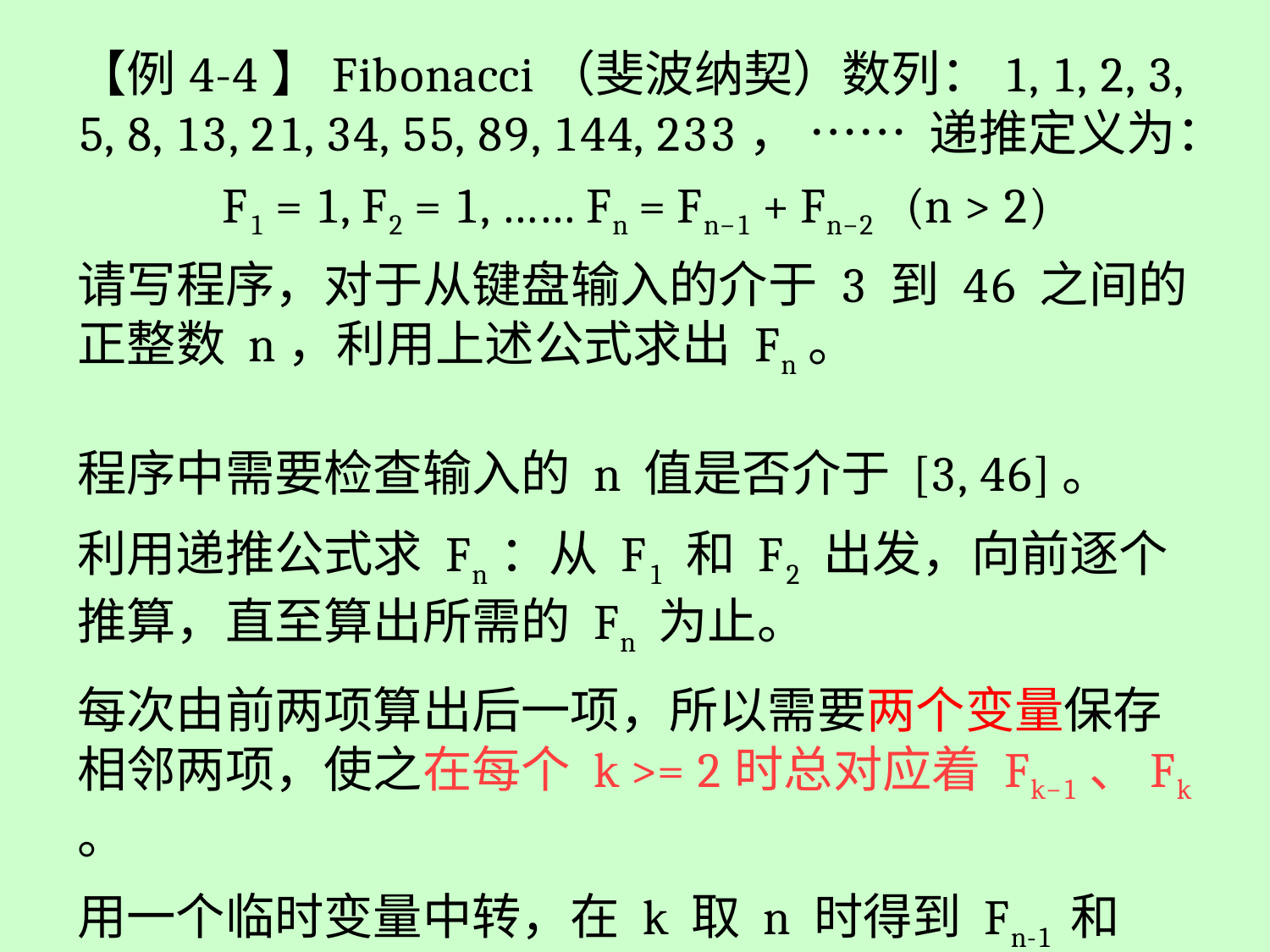

【例4-4】Fibonacci（斐波纳契）数列：1, 1, 2, 3, 5, 8, 13, 21, 34, 55, 89, 144, 233， ……  递推定义为：
F1 = 1, F2 = 1, …… Fn = Fn−1 + Fn−2   (n > 2)
请写程序，对于从键盘输入的介于 3 到 46 之间的正整数 n，利用上述公式求出 Fn。
程序中需要检查输入的 n 值是否介于 [3, 46]。
利用递推公式求 Fn：从 F1 和 F2 出发，向前逐个推算，直至算出所需的 Fn 为止。
每次由前两项算出后一项，所以需要两个变量保存相邻两项，使之在每个 k >= 2时总对应着 Fk−1、Fk 。
用一个临时变量中转，在 k 取 n 时得到 Fn-1 和 Fn。

31